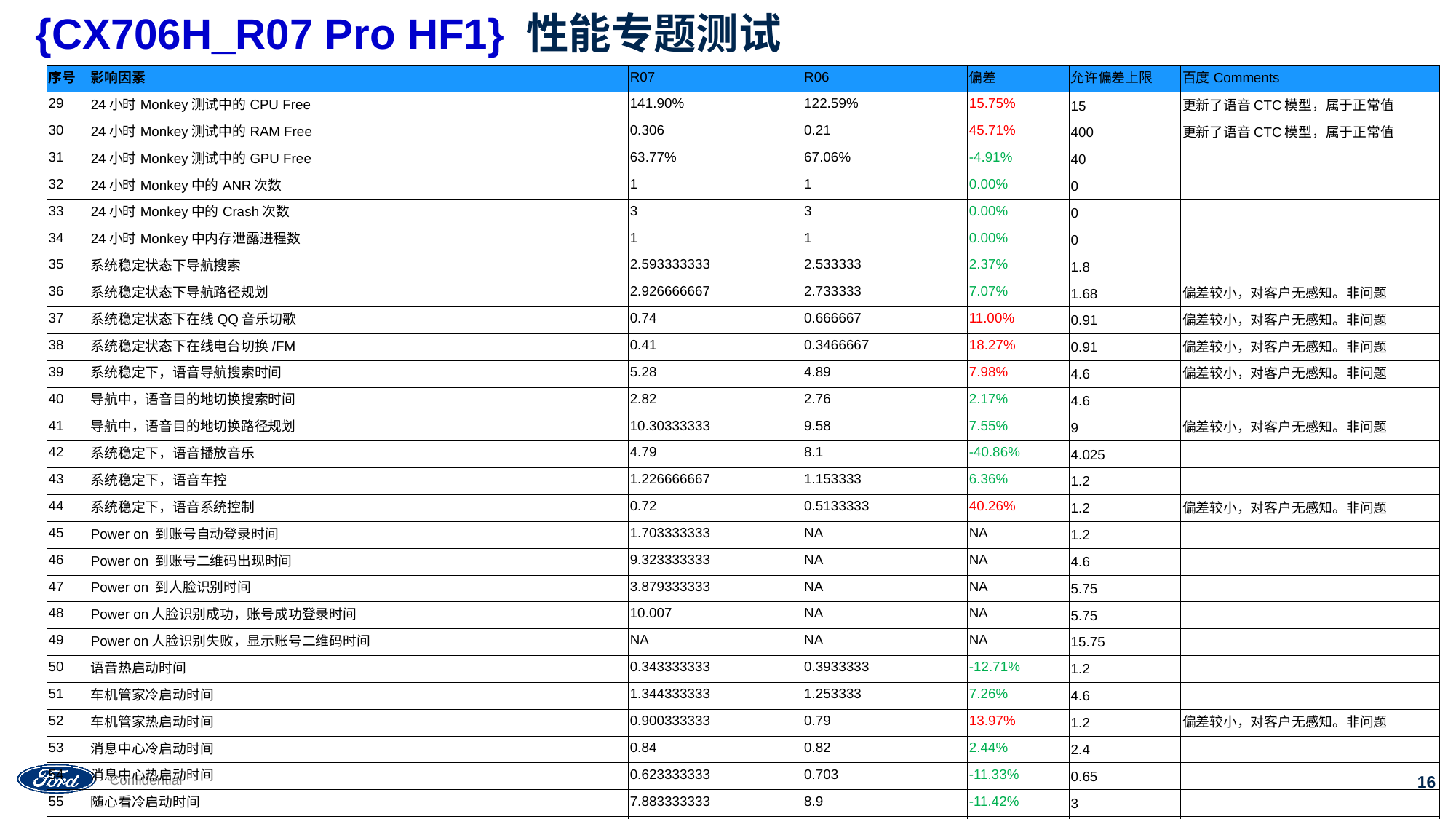

# {CX706H_R07 Pro HF1} 性能专题测试
| 序号 | 影响因素 | R07 | R06 | 偏差 | 允许偏差上限 | 百度Comments |
| --- | --- | --- | --- | --- | --- | --- |
| 29 | 24小时Monkey测试中的CPU Free | 141.90% | 122.59% | 15.75% | 15 | 更新了语音CTC模型，属于正常值 |
| 30 | 24小时Monkey测试中的RAM Free | 0.306 | 0.21 | 45.71% | 400 | 更新了语音CTC模型，属于正常值 |
| 31 | 24小时Monkey测试中的GPU Free | 63.77% | 67.06% | -4.91% | 40 |  |
| 32 | 24小时Monkey中的ANR次数 | 1 | 1 | 0.00% | 0 |  |
| 33 | 24小时Monkey中的Crash次数 | 3 | 3 | 0.00% | 0 |  |
| 34 | 24小时Monkey中内存泄露进程数 | 1 | 1 | 0.00% | 0 |  |
| 35 | 系统稳定状态下导航搜索 | 2.593333333 | 2.533333 | 2.37% | 1.8 |  |
| 36 | 系统稳定状态下导航路径规划 | 2.926666667 | 2.733333 | 7.07% | 1.68 | 偏差较小，对客户无感知。非问题 |
| 37 | 系统稳定状态下在线QQ音乐切歌 | 0.74 | 0.666667 | 11.00% | 0.91 | 偏差较小，对客户无感知。非问题 |
| 38 | 系统稳定状态下在线电台切换/FM | 0.41 | 0.3466667 | 18.27% | 0.91 | 偏差较小，对客户无感知。非问题 |
| 39 | 系统稳定下，语音导航搜索时间 | 5.28 | 4.89 | 7.98% | 4.6 | 偏差较小，对客户无感知。非问题 |
| 40 | 导航中，语音目的地切换搜索时间 | 2.82 | 2.76 | 2.17% | 4.6 |  |
| 41 | 导航中，语音目的地切换路径规划 | 10.30333333 | 9.58 | 7.55% | 9 | 偏差较小，对客户无感知。非问题 |
| 42 | 系统稳定下，语音播放音乐 | 4.79 | 8.1 | -40.86% | 4.025 |  |
| 43 | 系统稳定下，语音车控 | 1.226666667 | 1.153333 | 6.36% | 1.2 |  |
| 44 | 系统稳定下，语音系统控制 | 0.72 | 0.5133333 | 40.26% | 1.2 | 偏差较小，对客户无感知。非问题 |
| 45 | Power on 到账号自动登录时间 | 1.703333333 | NA | NA | 1.2 |  |
| 46 | Power on 到账号二维码出现时间 | 9.323333333 | NA | NA | 4.6 |  |
| 47 | Power on 到人脸识别时间 | 3.879333333 | NA | NA | 5.75 |  |
| 48 | Power on人脸识别成功，账号成功登录时间 | 10.007 | NA | NA | 5.75 |  |
| 49 | Power on人脸识别失败，显示账号二维码时间 | NA | NA | NA | 15.75 |  |
| 50 | 语音热启动时间 | 0.343333333 | 0.3933333 | -12.71% | 1.2 |  |
| 51 | 车机管家冷启动时间 | 1.344333333 | 1.253333 | 7.26% | 4.6 |  |
| 52 | 车机管家热启动时间 | 0.900333333 | 0.79 | 13.97% | 1.2 | 偏差较小，对客户无感知。非问题 |
| 53 | 消息中心冷启动时间 | 0.84 | 0.82 | 2.44% | 2.4 |  |
| 54 | 消息中心热启动时间 | 0.623333333 | 0.703 | -11.33% | 0.65 |  |
| 55 | 随心看冷启动时间 | 7.883333333 | 8.9 | -11.42% | 3 |  |
| 56 | 随心看热启动时间 | 0.653333333 | 0.71 | -7.98% | 0.65 |  |
| 57 | launcher冷启动时间 | 0.633333333 | 8.833333 | -92.83% | NA |  |